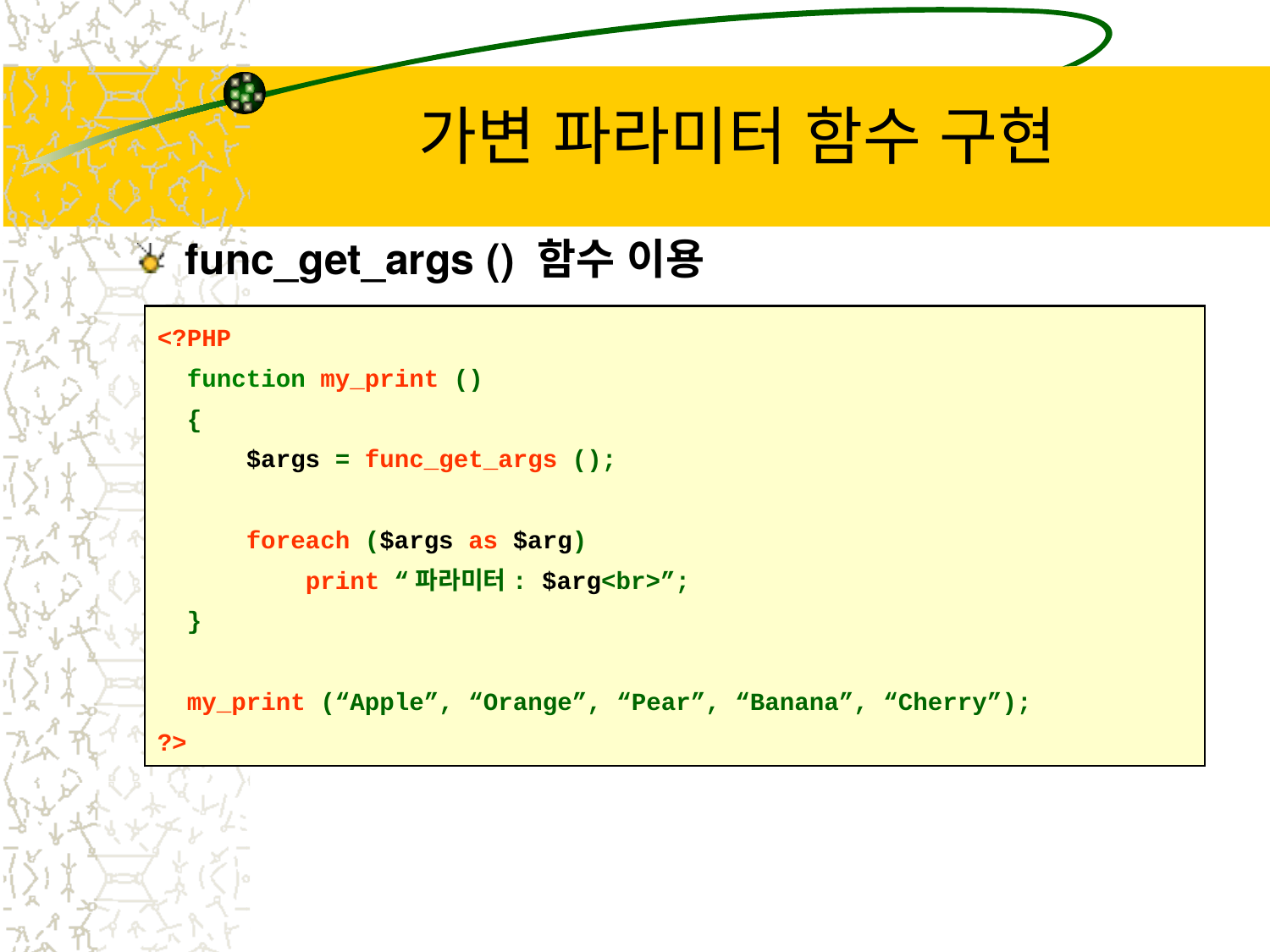

# 가변 파라미터 함수 구현
func_get_args () 함수 이용
<?PHP
  function my_print ()
  {
      $args = func_get_args ();

      foreach ($args as $arg)
          print “파라미터: $arg<br>”;
  }

  my_print (“Apple”, “Orange”, “Pear”, “Banana”, “Cherry”);
?>